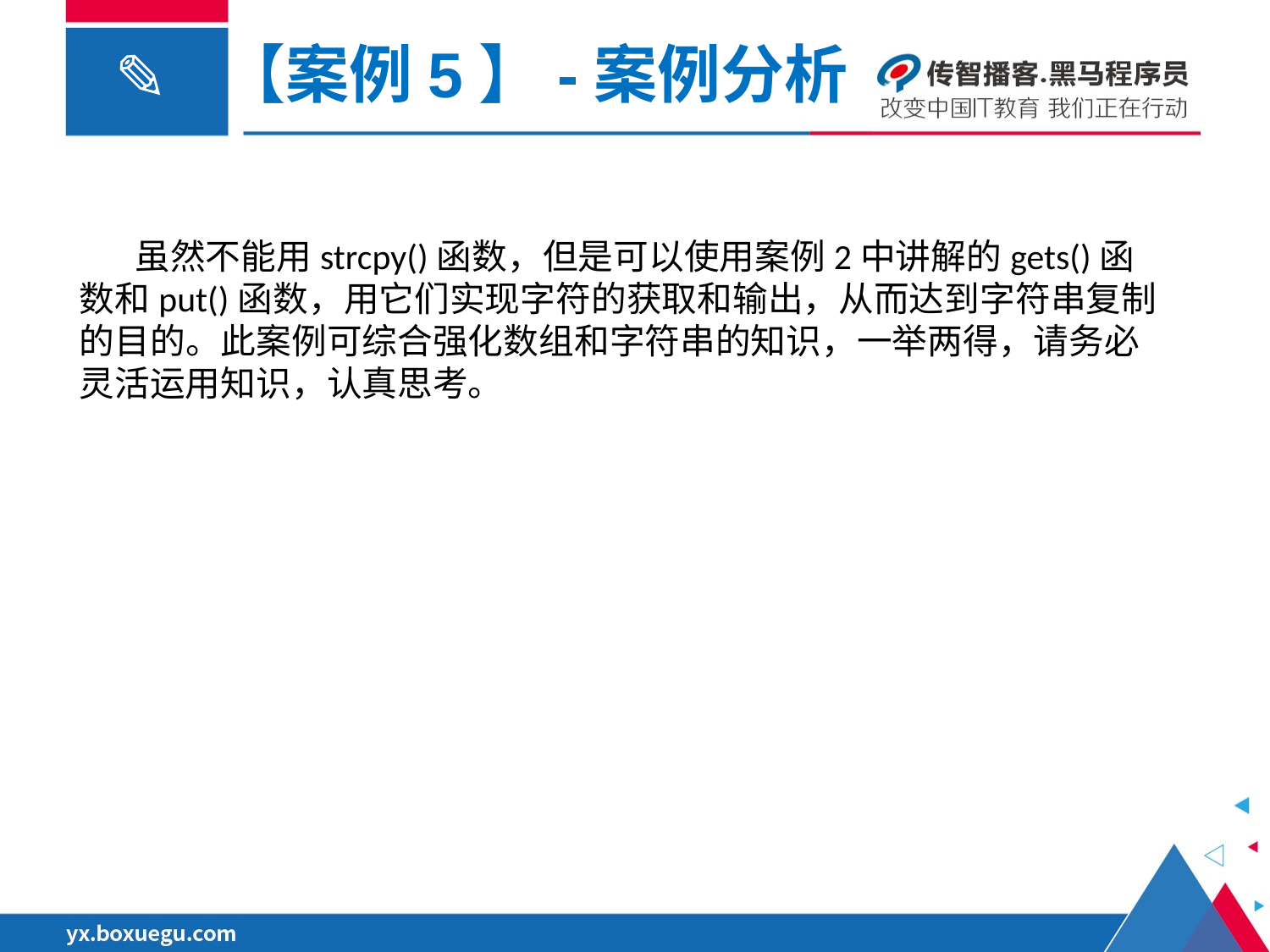

【案例5】-案例分析
      虽然不能用strcpy()函数，但是可以使用案例2中讲解的gets()函数和put()函数，用它们实现字符的获取和输出，从而达到字符串复制的目的。此案例可综合强化数组和字符串的知识，一举两得，请务必灵活运用知识，认真思考。